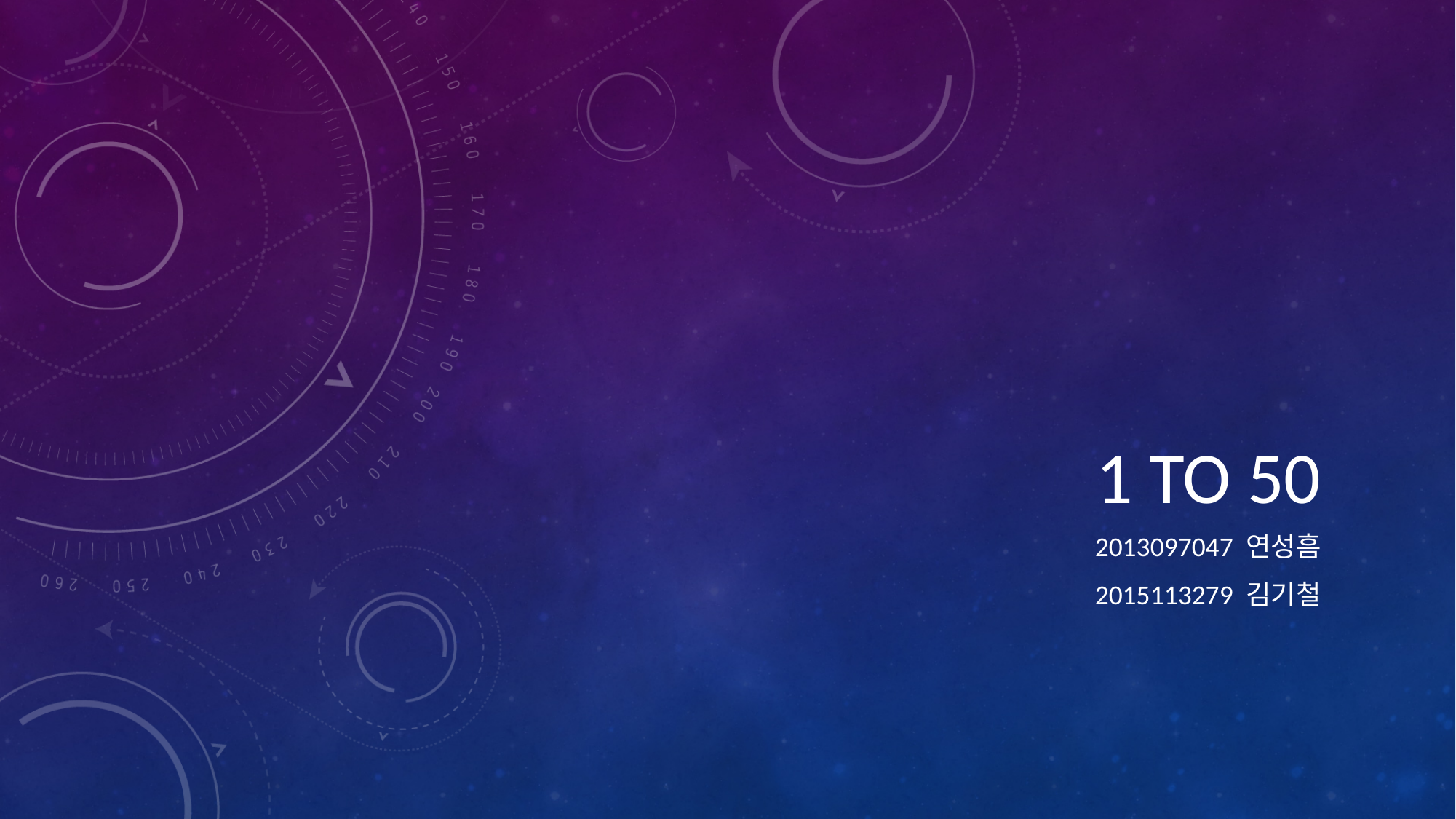

# 1 to 50
2013097047 연성흠
2015113279 김기철